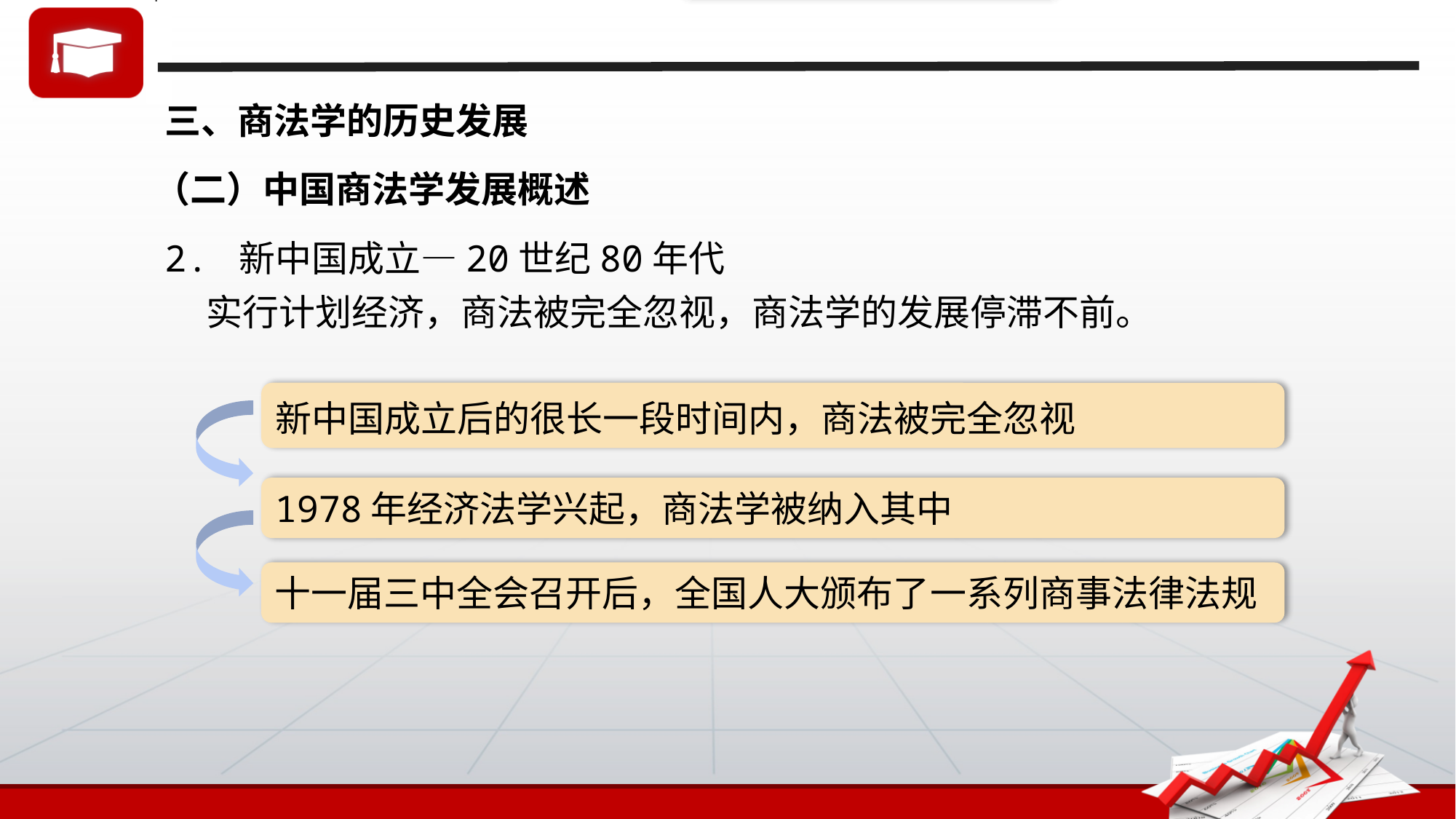

三、商法学的历史发展
 （二）中国商法学发展概述
2. 新中国成立—20世纪80年代
    实行计划经济，商法被完全忽视，商法学的发展停滞不前。

新中国成立后的很长一段时间内，商法被完全忽视

1978年经济法学兴起，商法学被纳入其中

十一届三中全会召开后，全国人大颁布了一系列商事法律法规